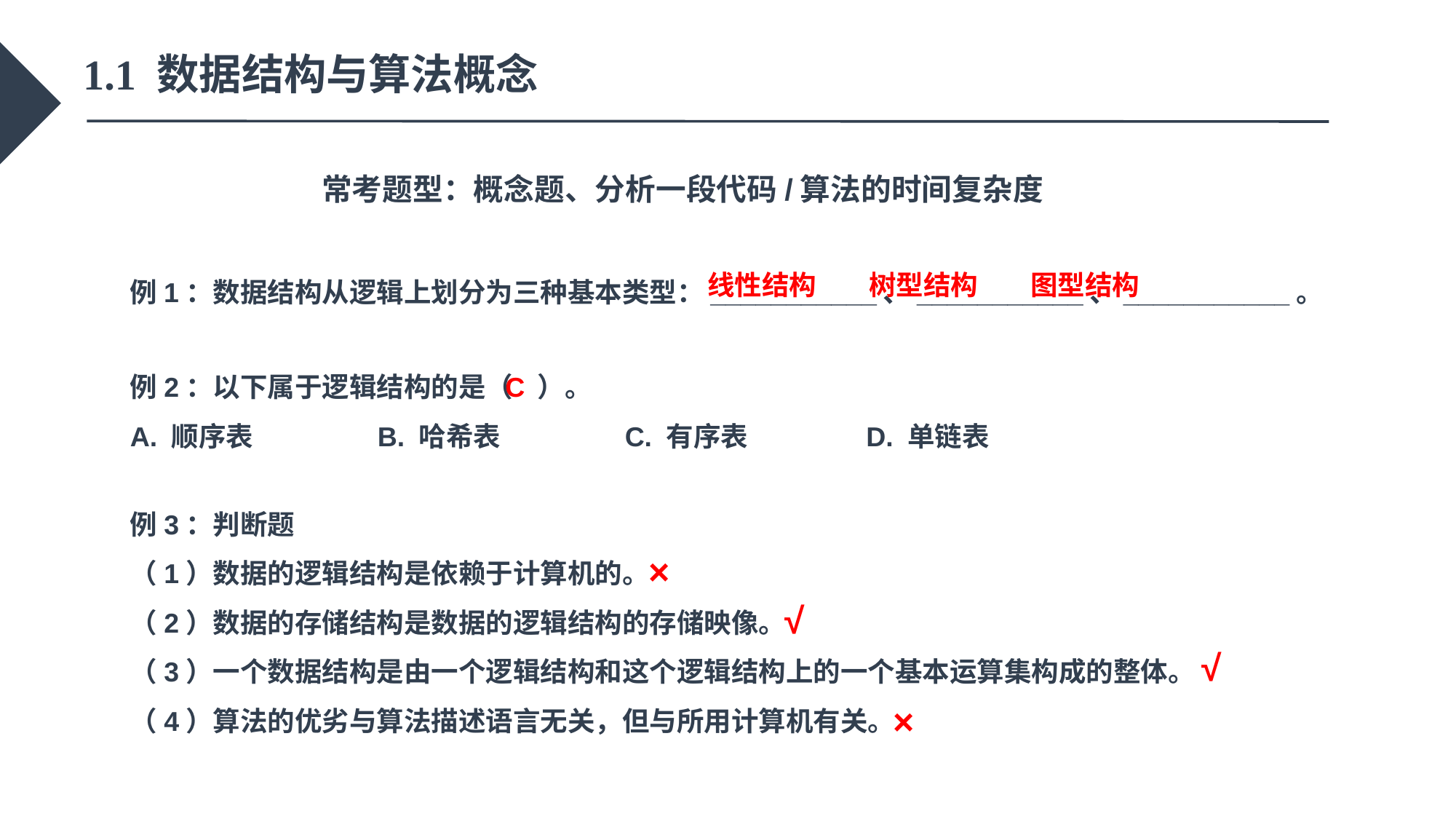

1.1 数据结构与算法概念

常考题型：概念题、分析一段代码/算法的时间复杂度
例1：数据结构从逻辑上划分为三种基本类型：___________、___________、___________。

线性结构
树型结构
图型结构
添加标题
例2：以下属于逻辑结构的是（    ）。
A. 顺序表                   B. 哈希表                   C. 有序表                  D. 单链表
C
例3：判断题
（1）数据的逻辑结构是依赖于计算机的。
（2）数据的存储结构是数据的逻辑结构的存储映像。
（3）一个数据结构是由一个逻辑结构和这个逻辑结构上的一个基本运算集构成的整体。
（4）算法的优劣与算法描述语言无关，但与所用计算机有关。
×
√
√
×